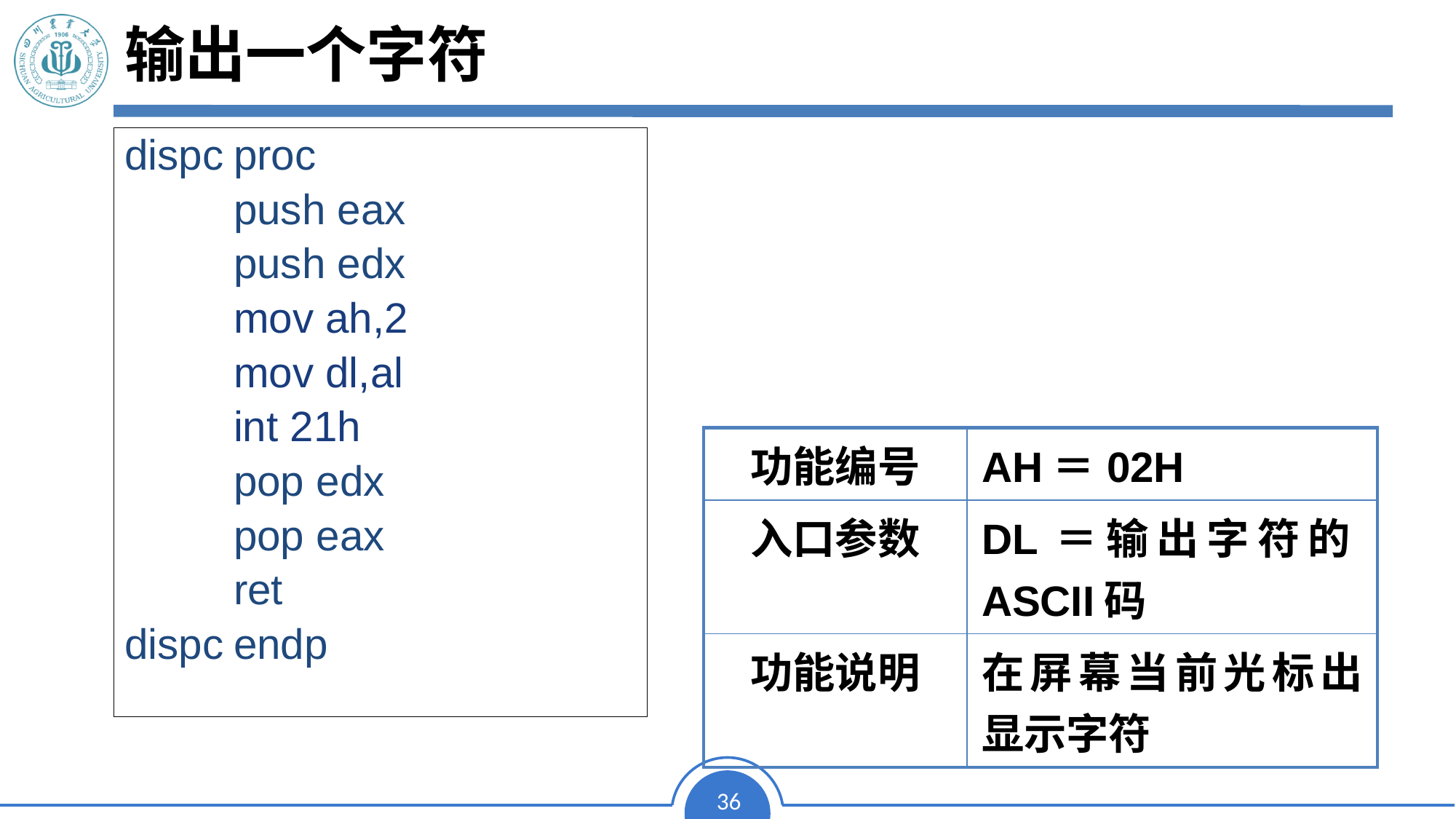

# 输出一个字符
dispc	proc
	push eax
	push edx
	mov ah,2
	mov dl,al
	int 21h
	pop edx
	pop eax
	ret
dispc	endp
| 功能编号 | AH＝02H |
| --- | --- |
| 入口参数 | DL＝输出字符的ASCII码 |
| 功能说明 | 在屏幕当前光标出显示字符 |